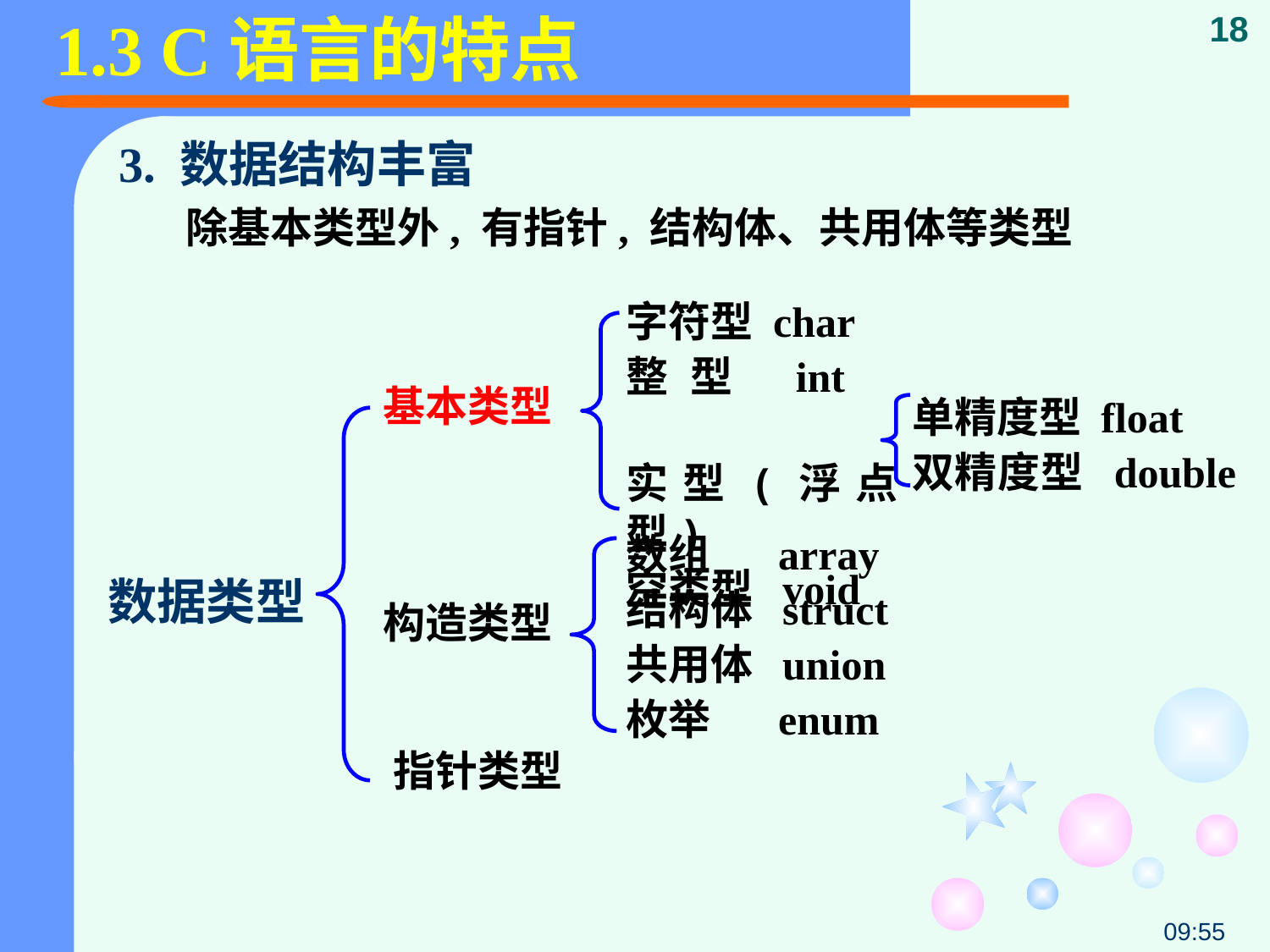

# 1.3 C语言的特点
18
3. 数据结构丰富
      除基本类型外, 有指针, 结构体、共用体等类型
字符型 char
整  型     int
实型(浮点型)
空类型  void

基本类型
单精度型 float
双精度型  double

数组      array
结构体  struct
共用体  union
枚举      enum

数据类型
构造类型
指针类型
09:55